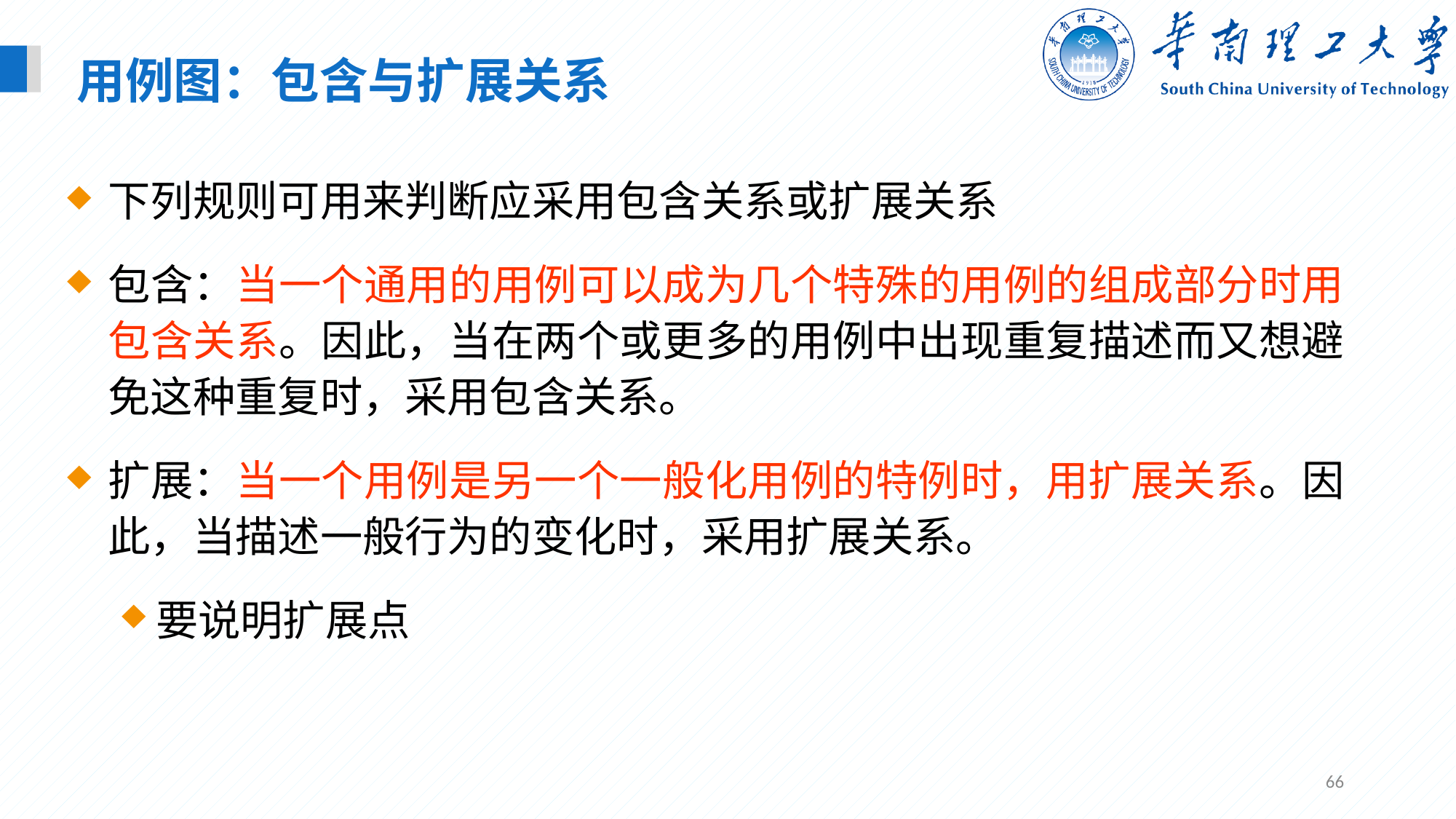

用例图：包含与扩展关系
下列规则可用来判断应采用包含关系或扩展关系
包含：当一个通用的用例可以成为几个特殊的用例的组成部分时用包含关系。因此，当在两个或更多的用例中出现重复描述而又想避免这种重复时，采用包含关系。
扩展：当一个用例是另一个一般化用例的特例时，用扩展关系。因此，当描述一般行为的变化时，采用扩展关系。
要说明扩展点
66